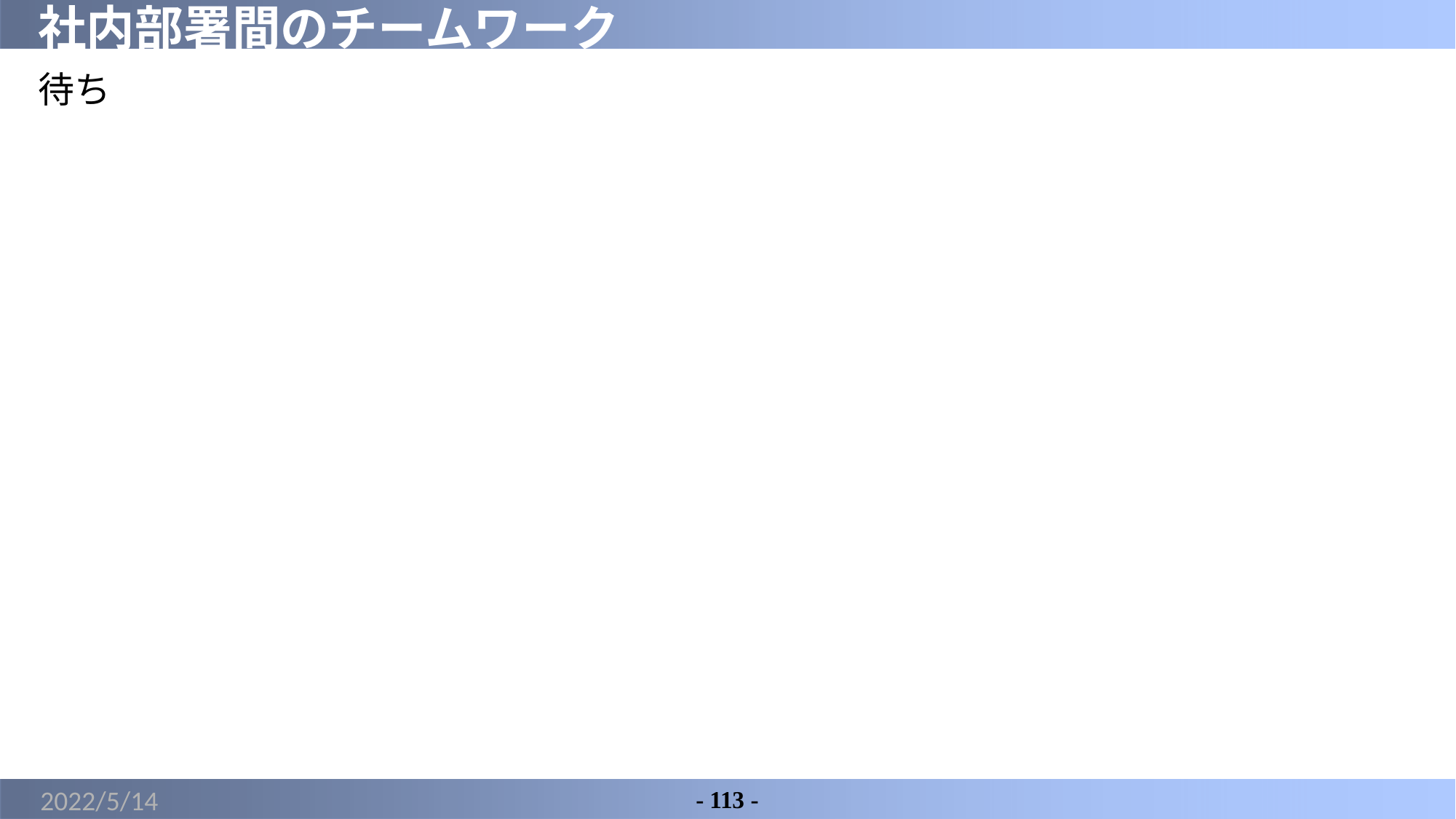

# 社内部署間のチームワーク
待ち
2022/5/14
- 113 -